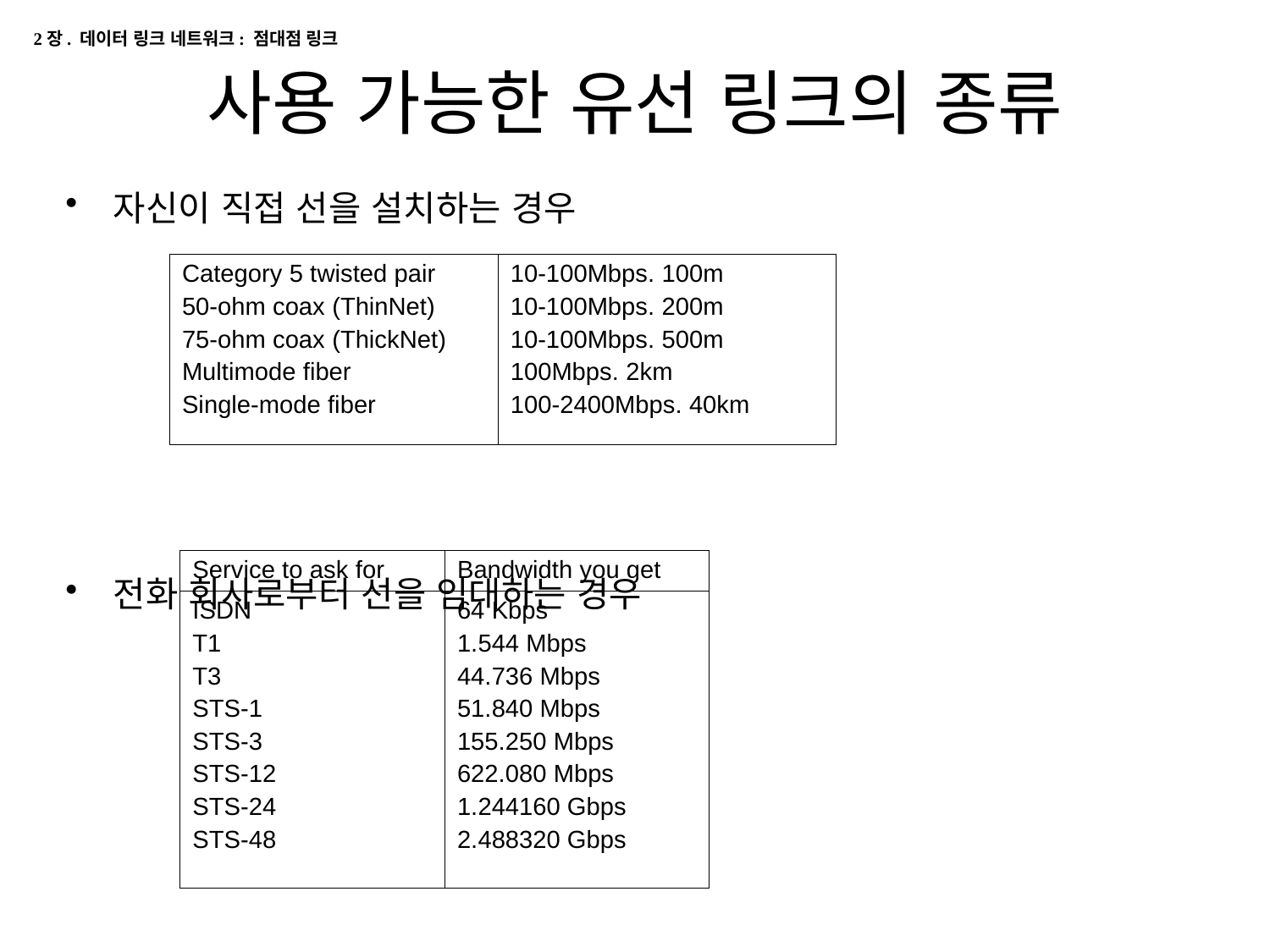

2장. 데이터 링크 네트워크: 점대점 링크
# 사용 가능한 유선 링크의 종류
자신이 직접 선을 설치하는 경우

전화 회사로부터 선을 임대하는 경우
| Category 5 twisted pair 50-ohm coax (ThinNet) 75-ohm coax (ThickNet) Multimode fiber Single-mode fiber | 10-100Mbps. 100m 10-100Mbps. 200m 10-100Mbps. 500m 100Mbps. 2km 100-2400Mbps. 40km |
| --- | --- |
| Service to ask for | Bandwidth you get |
| --- | --- |
| ISDN T1 T3 STS-1 STS-3 STS-12 STS-24 STS-48 | 64 Kbps 1.544 Mbps 44.736 Mbps 51.840 Mbps 155.250 Mbps 622.080 Mbps 1.244160 Gbps 2.488320 Gbps |